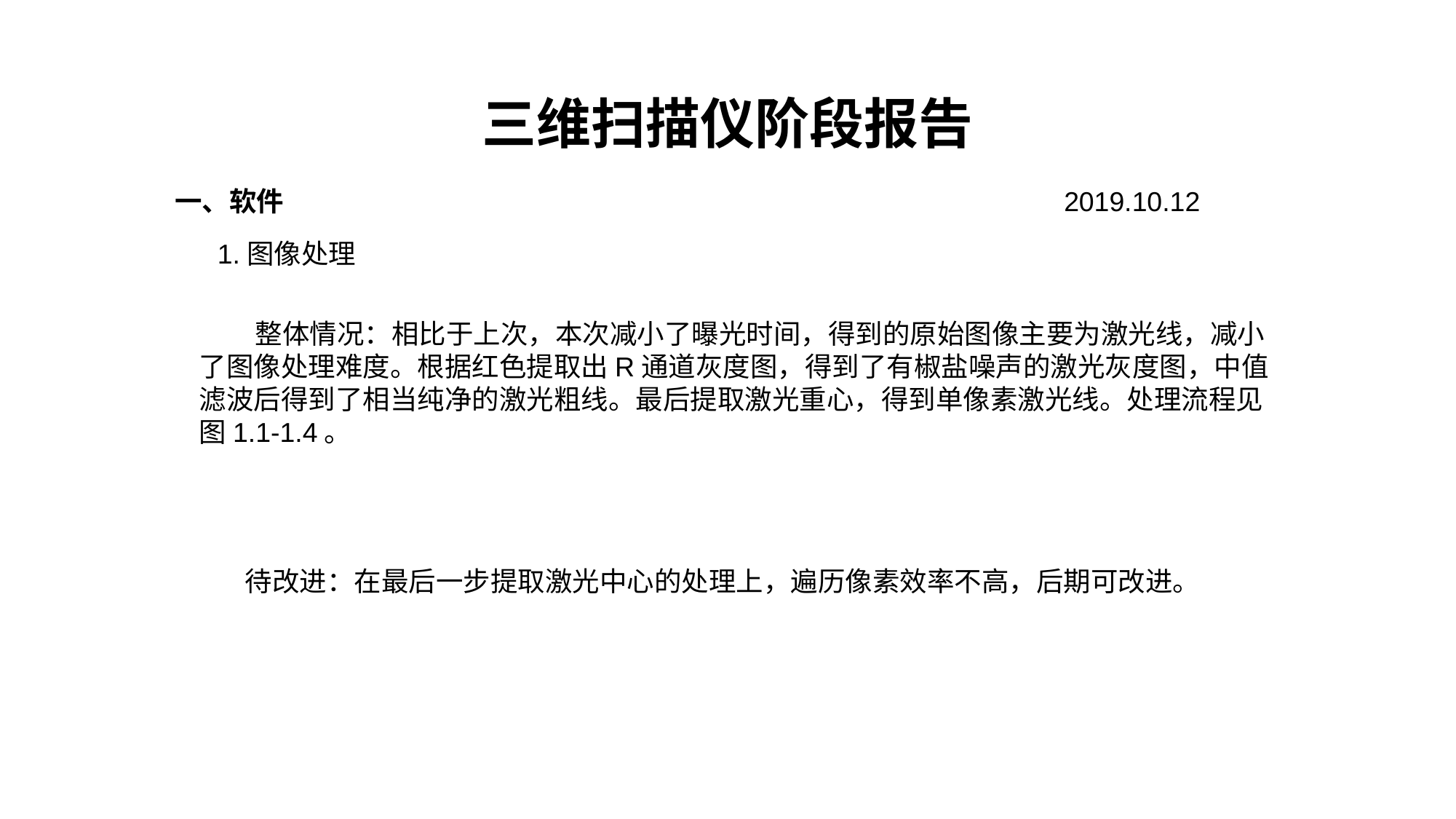

三维扫描仪阶段报告
一、软件
2019.10.12
1.图像处理
        整体情况：相比于上次，本次减小了曝光时间，得到的原始图像主要为激光线，减小了图像处理难度。根据红色提取出R通道灰度图，得到了有椒盐噪声的激光灰度图，中值滤波后得到了相当纯净的激光粗线。最后提取激光重心，得到单像素激光线。处理流程见图1.1-1.4。

待改进：在最后一步提取激光中心的处理上，遍历像素效率不高，后期可改进。